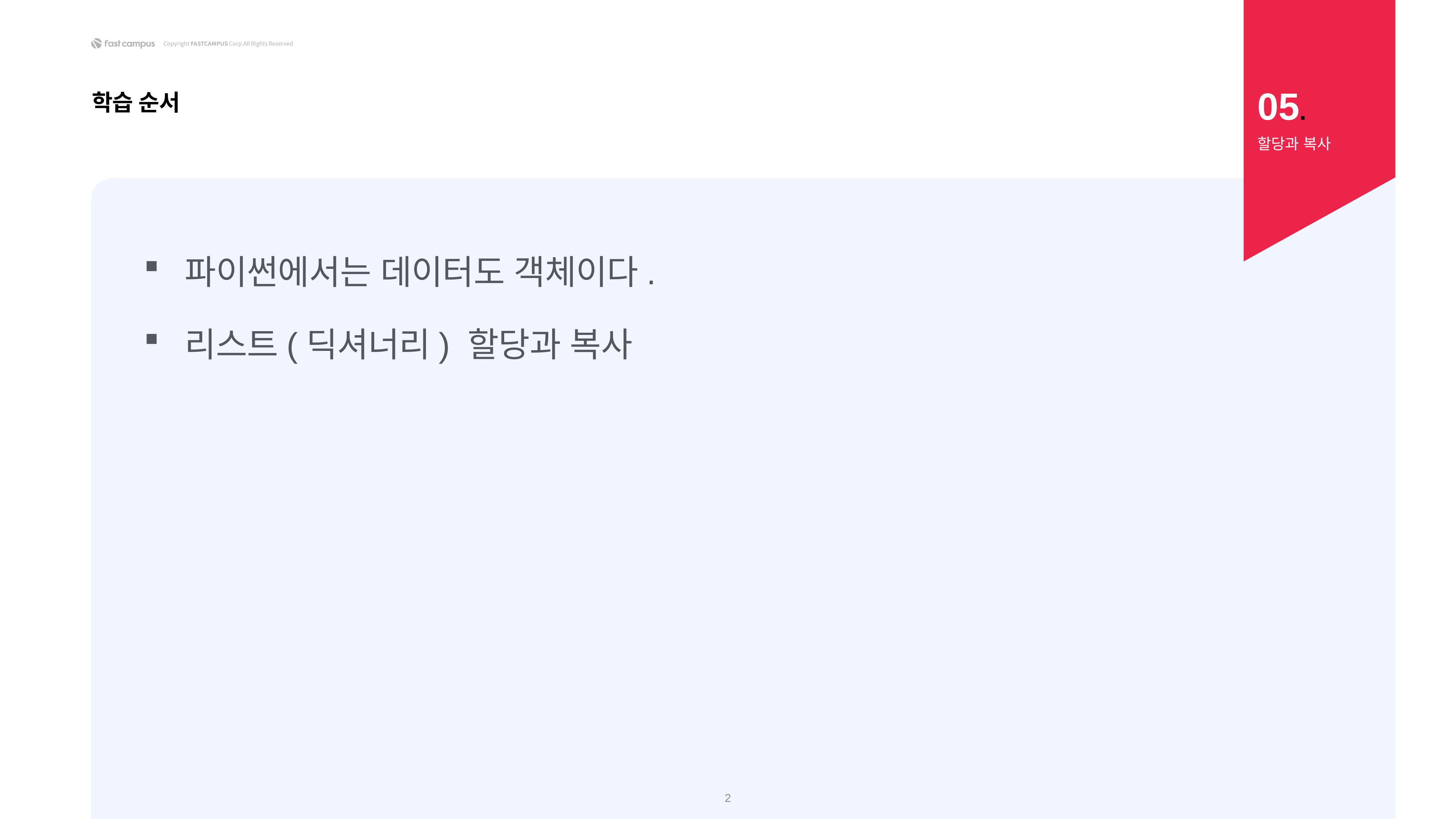

05.
학습 순서
할당과 복사
파이썬에서는 데이터도 객체이다.
리스트(딕셔너리) 할당과 복사
2